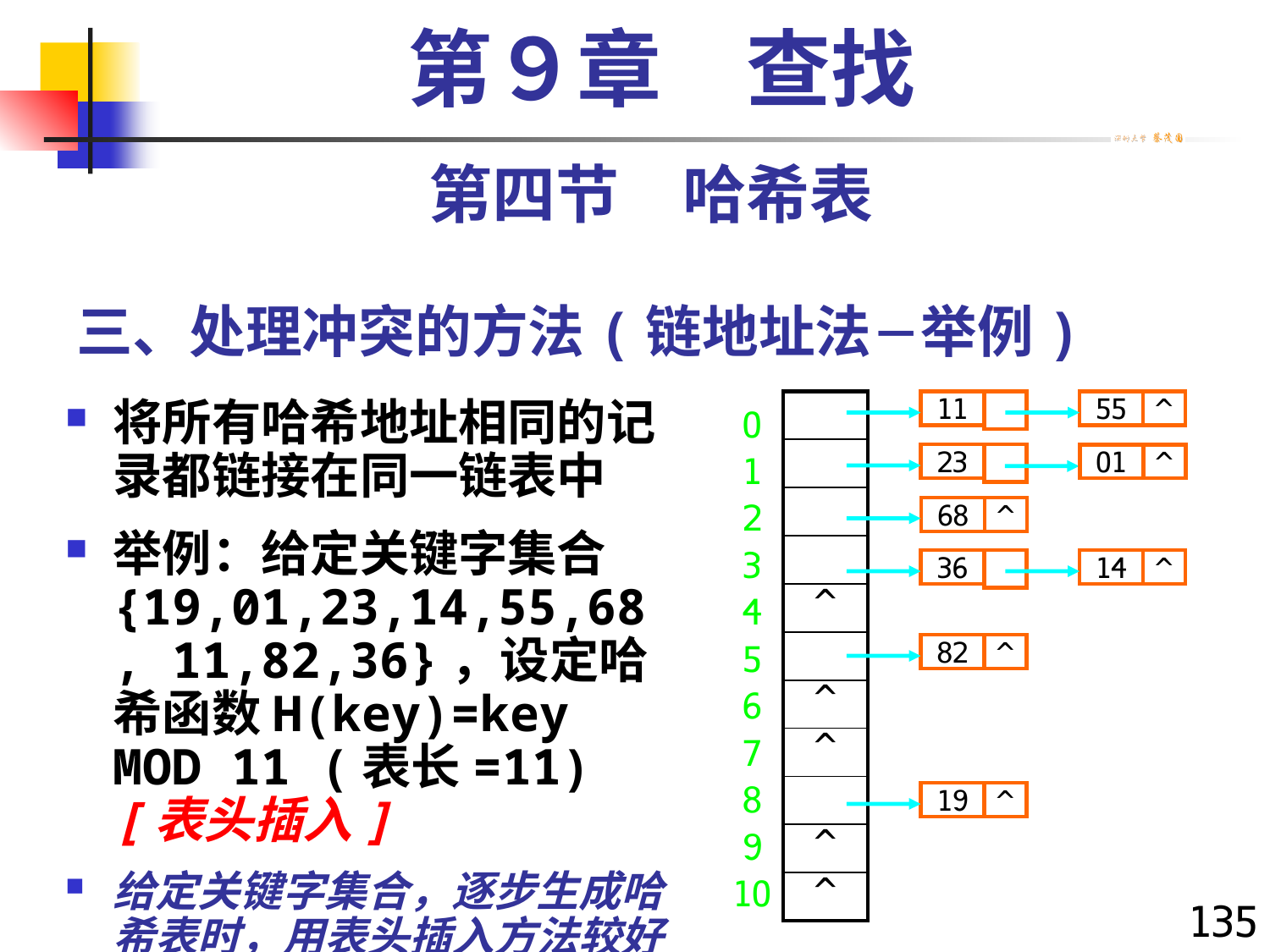

第９章　查找
第四节　哈希表
# 三、处理冲突的方法(链地址法－举例)
将所有哈希地址相同的记录都链接在同一链表中
举例：给定关键字集合{19,01,23,14,55,68, 11,82,36}，设定哈希函数H(key)=key MOD 11 (表长=11)[表头插入]
给定关键字集合，逐步生成哈希表时，用表头插入方法较好
|  |
| --- |
|  |
|  |
|  |
| ^ |
|  |
| ^ |
| ^ |
|  |
| ^ |
| ^ |
11

55
^
0
1
2
3
4
5
6
7
8
9
10

23

01
^

68
^

36

14
^

82
^

19
^

135